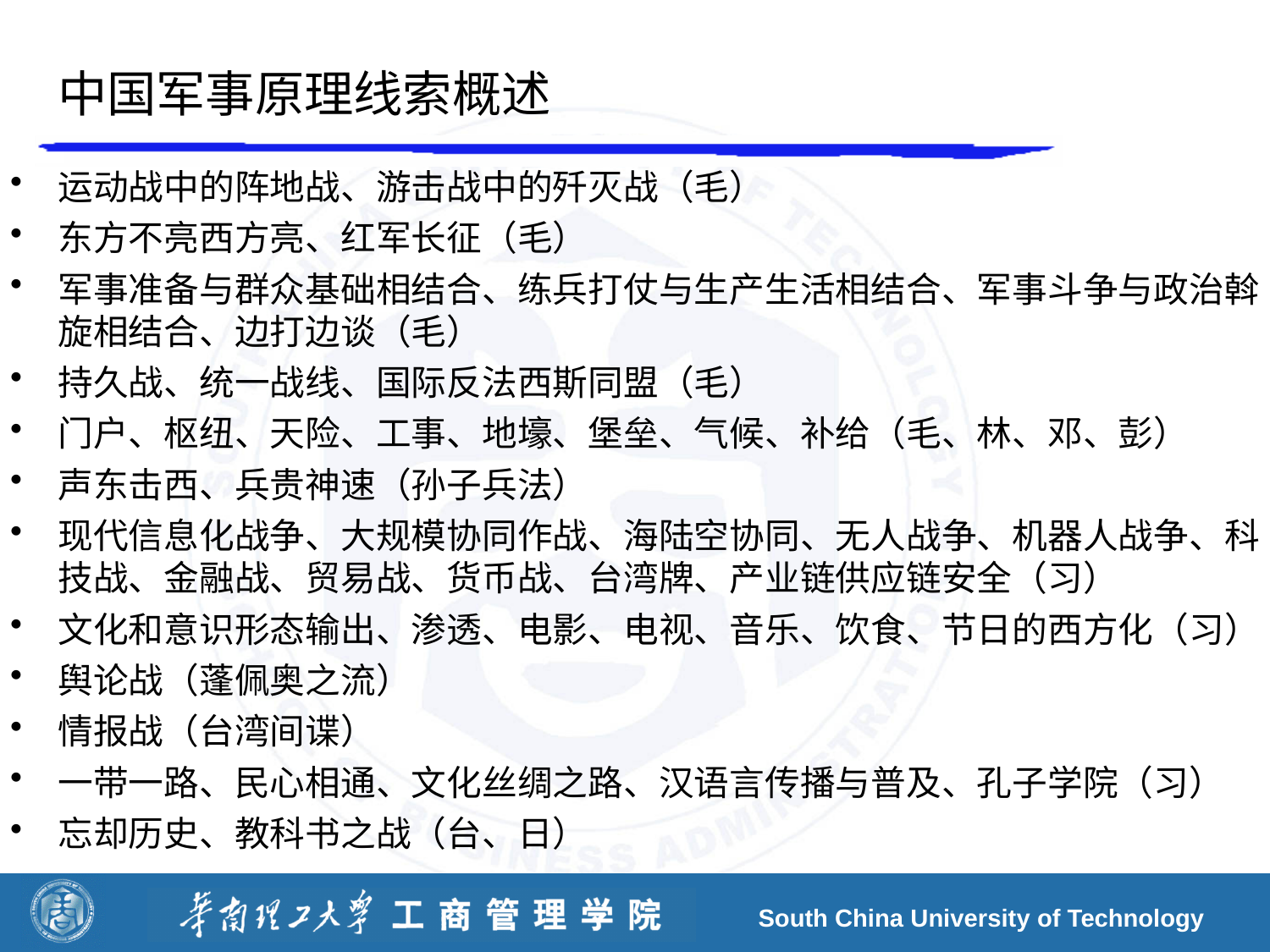

# 中国军事原理线索概述
运动战中的阵地战、游击战中的歼灭战（毛）
东方不亮西方亮、红军长征（毛）
军事准备与群众基础相结合、练兵打仗与生产生活相结合、军事斗争与政治斡旋相结合、边打边谈（毛）
持久战、统一战线、国际反法西斯同盟（毛）
门户、枢纽、天险、工事、地壕、堡垒、气候、补给（毛、林、邓、彭）
声东击西、兵贵神速（孙子兵法）
现代信息化战争、大规模协同作战、海陆空协同、无人战争、机器人战争、科技战、金融战、贸易战、货币战、台湾牌、产业链供应链安全（习）
文化和意识形态输出、渗透、电影、电视、音乐、饮食、节日的西方化（习）
舆论战（蓬佩奥之流）
情报战（台湾间谍）
一带一路、民心相通、文化丝绸之路、汉语言传播与普及、孔子学院（习）
忘却历史、教科书之战（台、日）

South China University of Technology